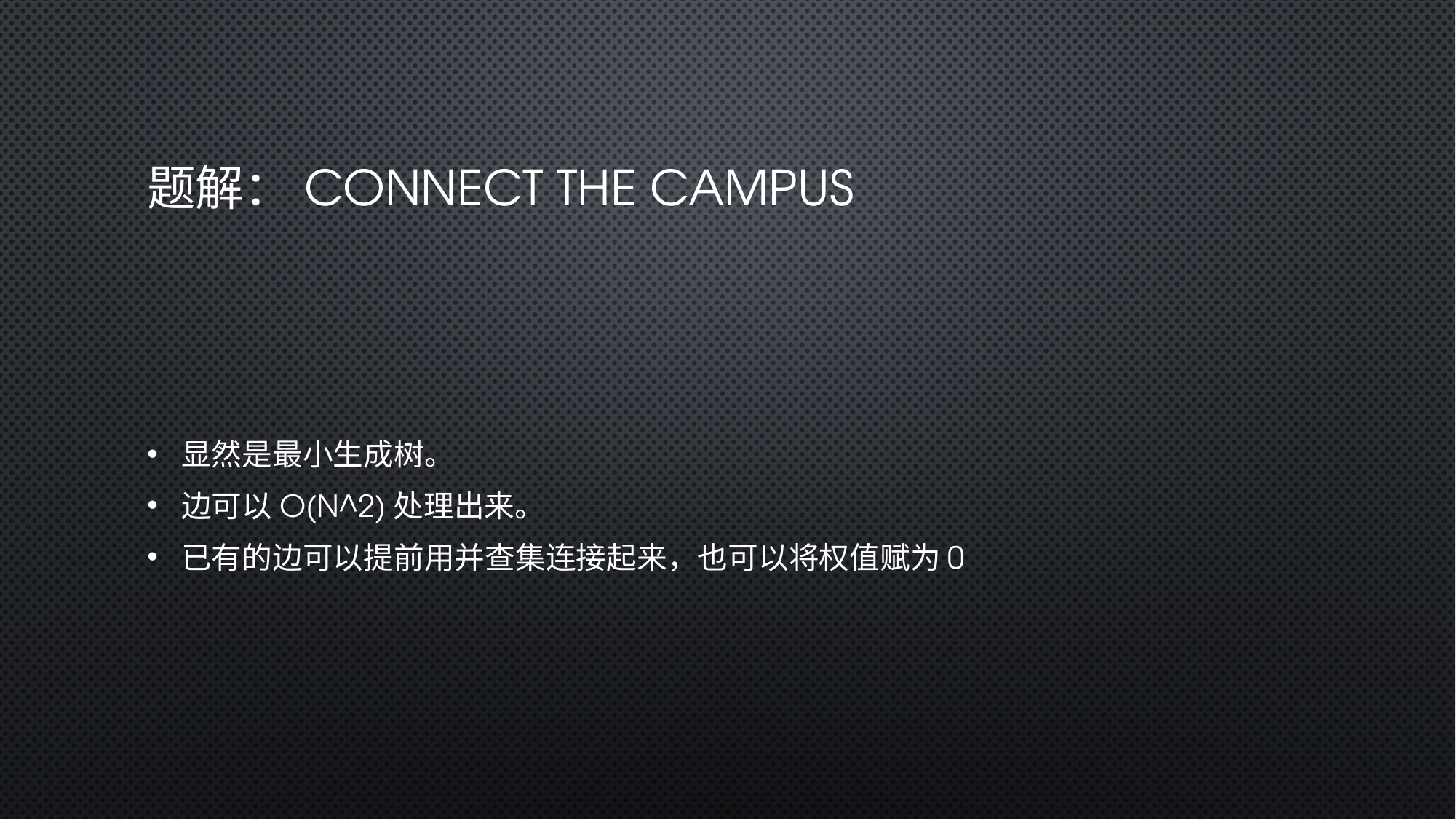

# 题解：Connect the Campus
显然是最小生成树。
边可以O(n^2)处理出来。
已有的边可以提前用并查集连接起来，也可以将权值赋为0